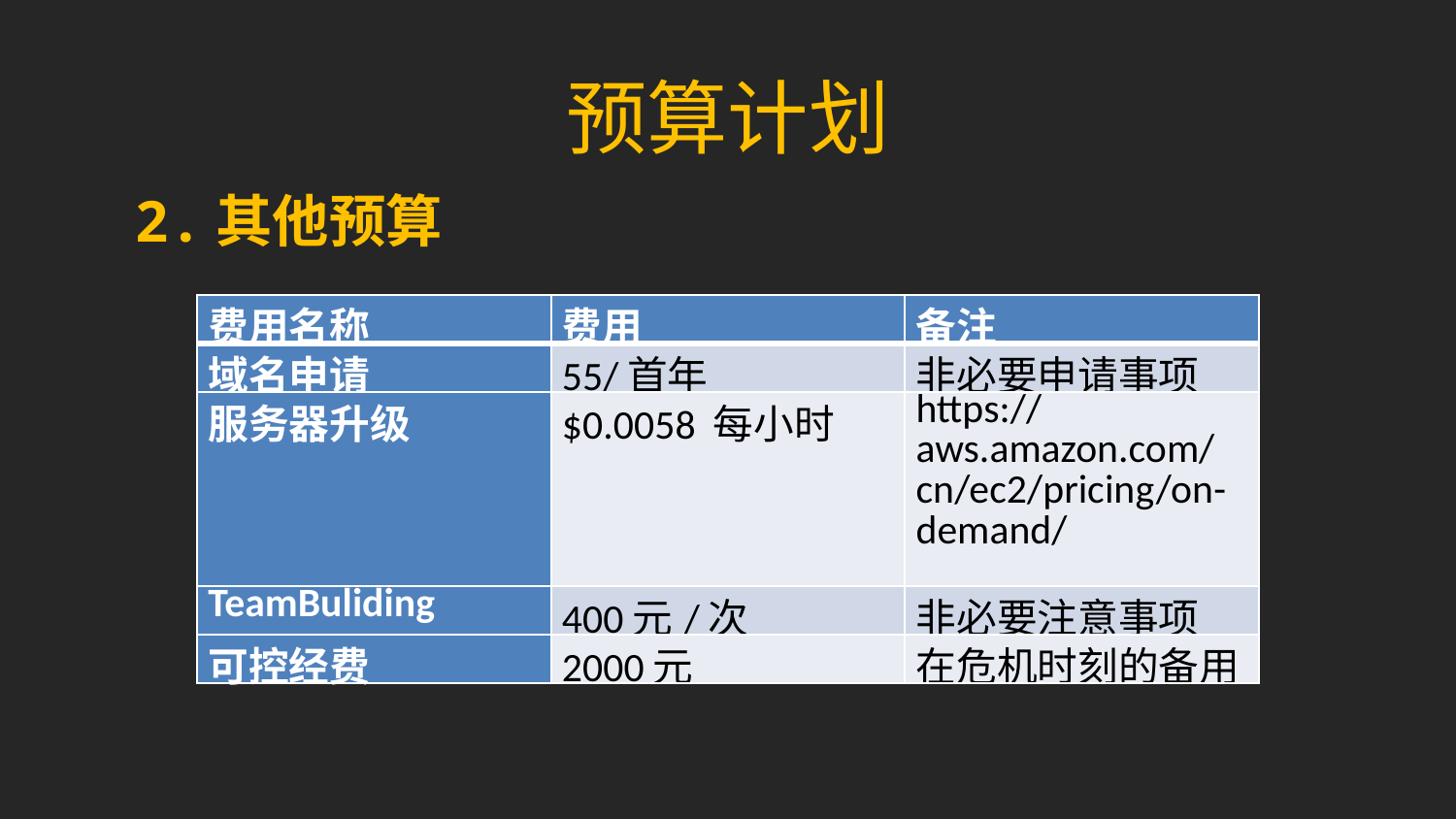

预算计划
2.其他预算
| 费用名称 | 费用 | 备注 |
| --- | --- | --- |
| 域名申请 | 55/首年 | 非必要申请事项 |
| 服务器升级 | $0.0058 每小时 | https://aws.amazon.com/cn/ec2/pricing/on-demand/ |
| TeamBuliding | 400元/次 | 非必要注意事项 |
| 可控经费 | 2000元 | 在危机时刻的备用 |